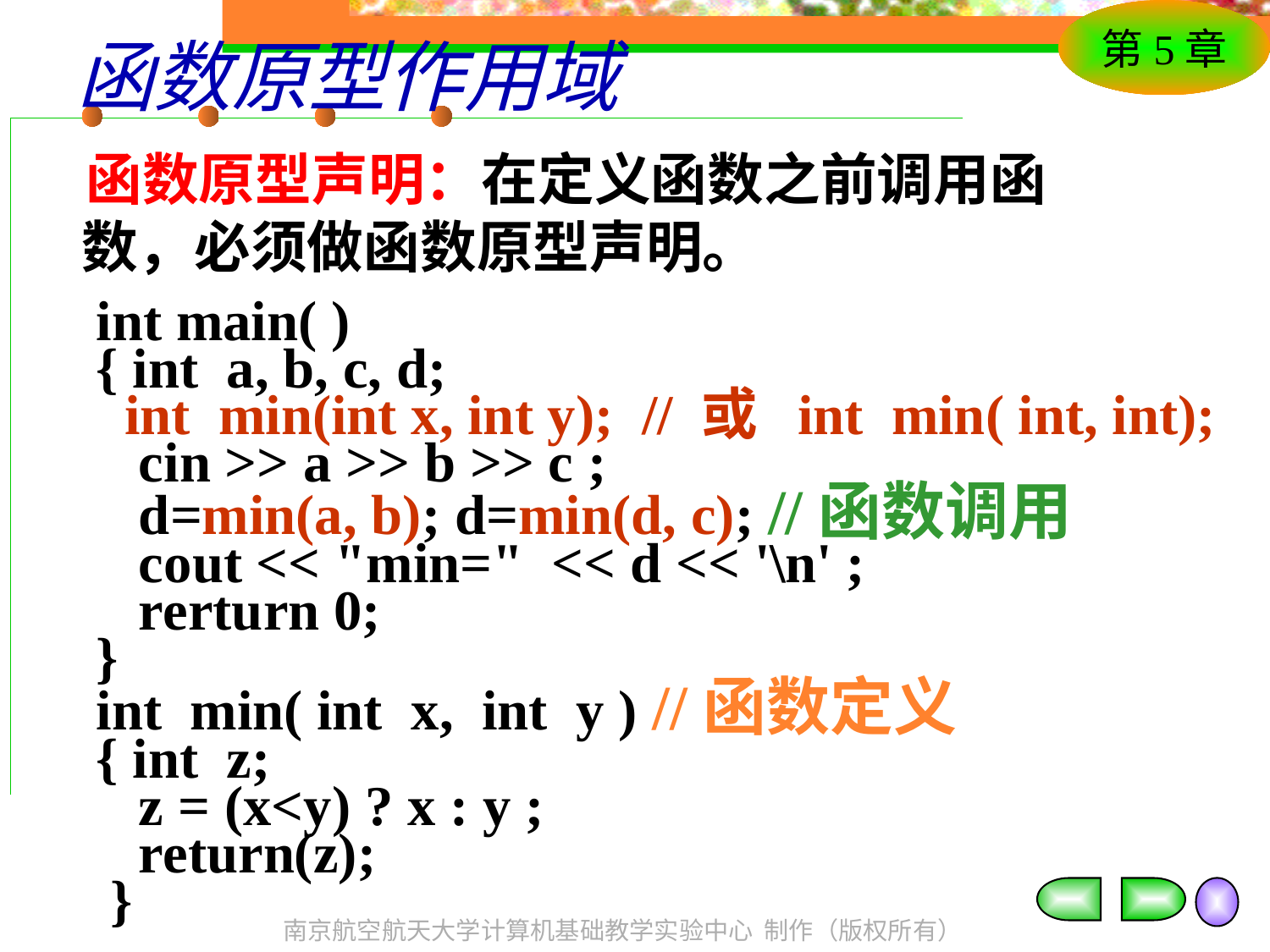

# 函数原型作用域
   函数原型声明：在定义函数之前调用函数，必须做函数原型声明。
int main( )
{ int  a, b, c, d;
  int  min(int x, int y);  // 或  int  min( int, int);
   cin >> a >> b >> c ;
   d=min(a, b); d=min(d, c); //函数调用
   cout << "min="  << d << '\n' ;
   rerturn 0;
}
int  min( int  x,  int  y ) //函数定义
{ int  z;
   z = (x<y) ? x : y ;
   return(z);
 }